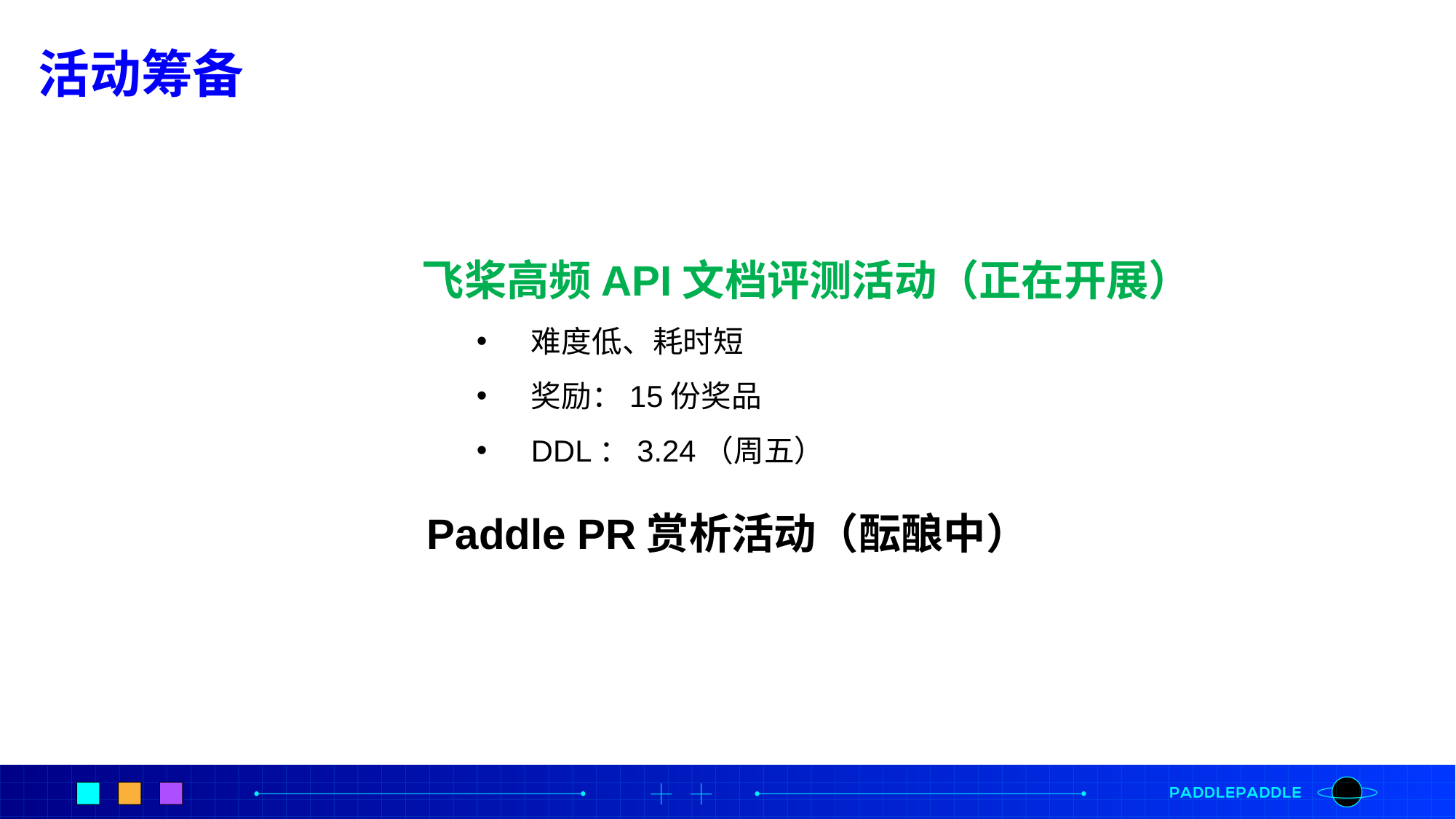

活动筹备
飞桨高频API文档评测活动（正在开展）
难度低、耗时短
奖励：15份奖品
DDL：3.24（周五）
Paddle PR赏析活动（酝酿中）